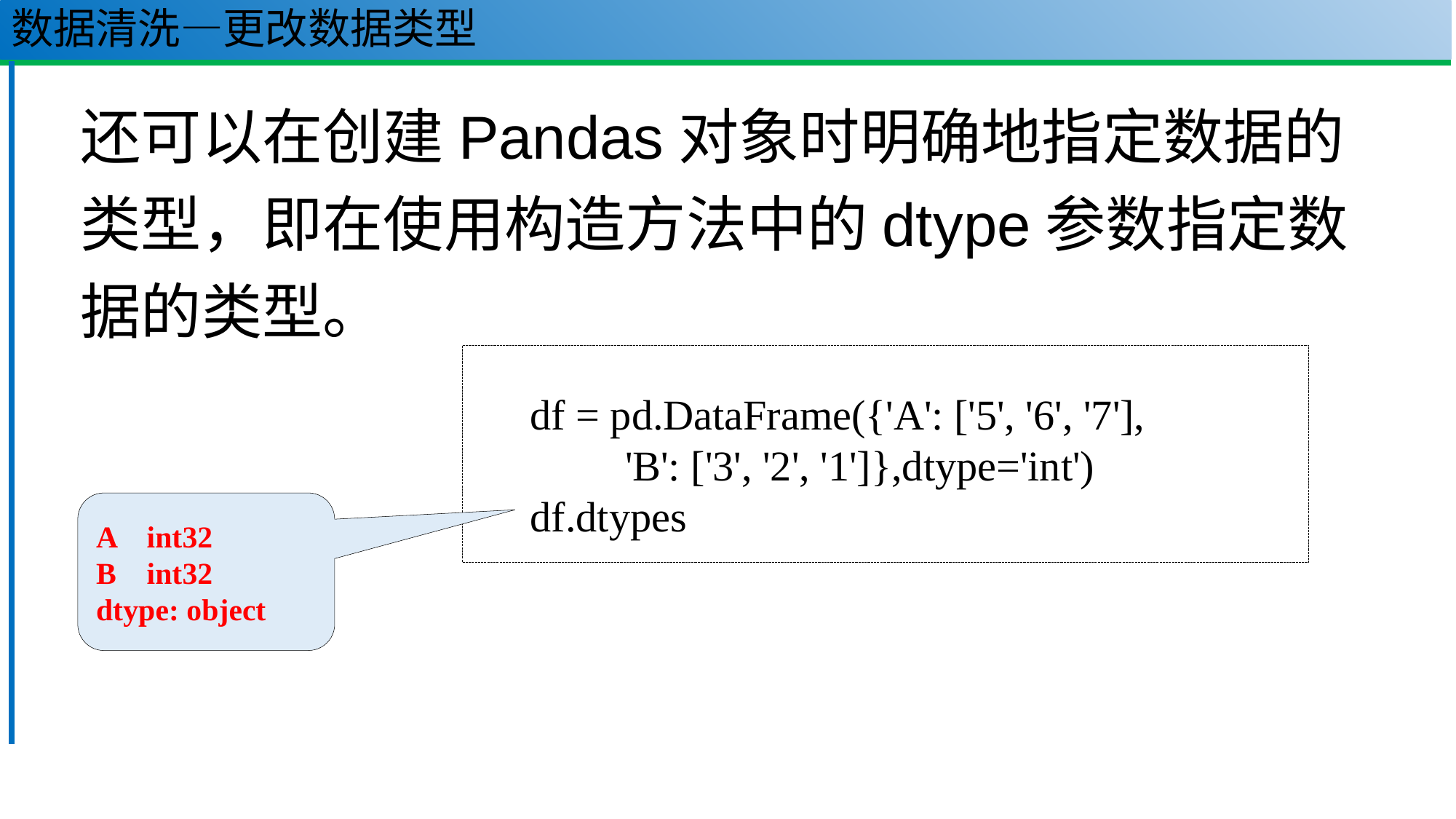

# 数据清洗—更改数据类型
还可以在创建Pandas对象时明确地指定数据的类型，即在使用构造方法中的dtype参数指定数据的类型。

df = pd.DataFrame({'A': ['5', '6', '7'],
         'B': ['3', '2', '1']},dtype='int')
df.dtypes
A    int32
B    int32
dtype: object